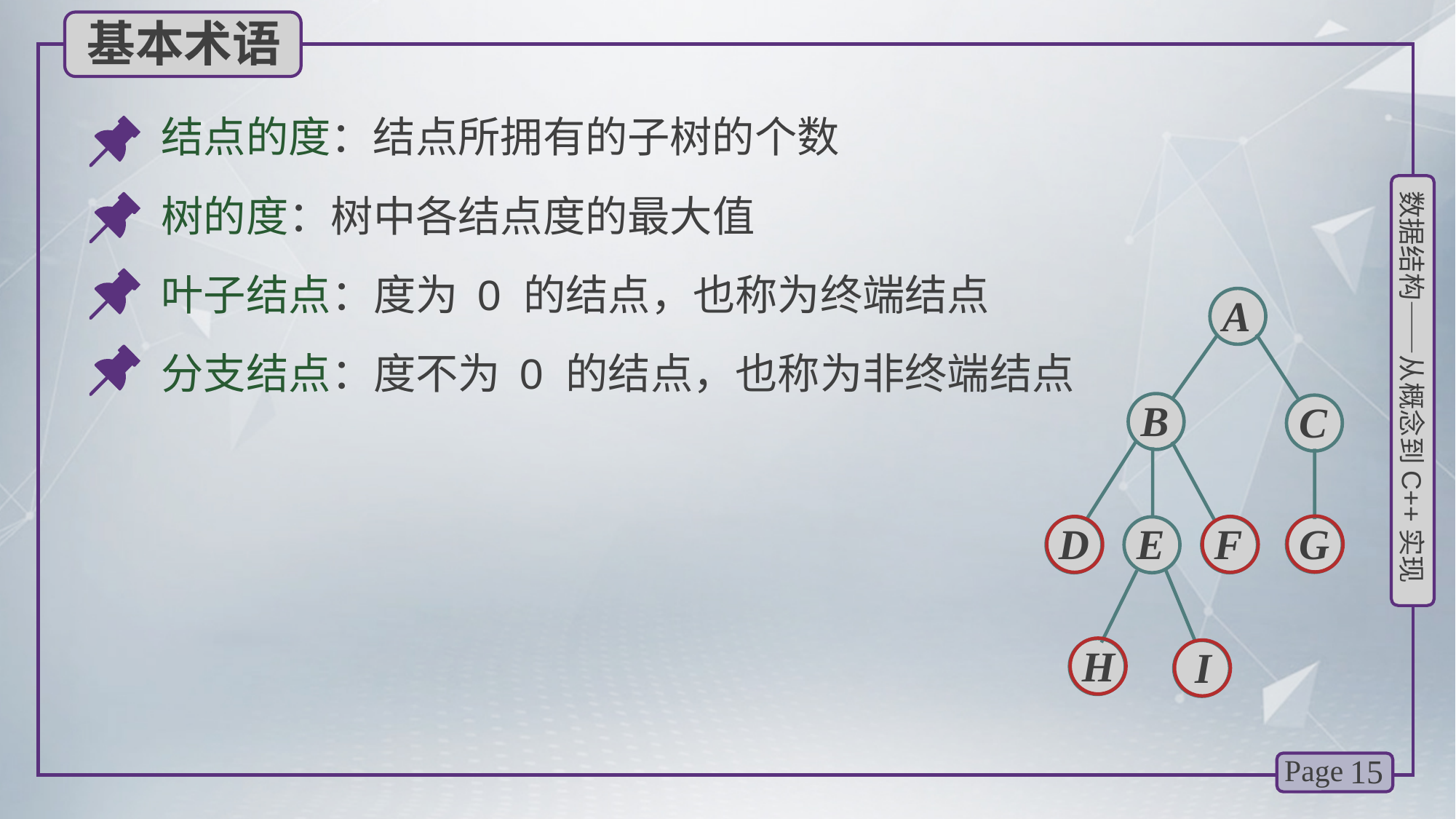

基本术语

结点的度：结点所拥有的子树的个数

树的度：树中各结点度的最大值

叶子结点：度为 0 的结点，也称为终端结点

分支结点：度不为 0 的结点，也称为非终端结点
A

B
C

G
D
E
F

H
I